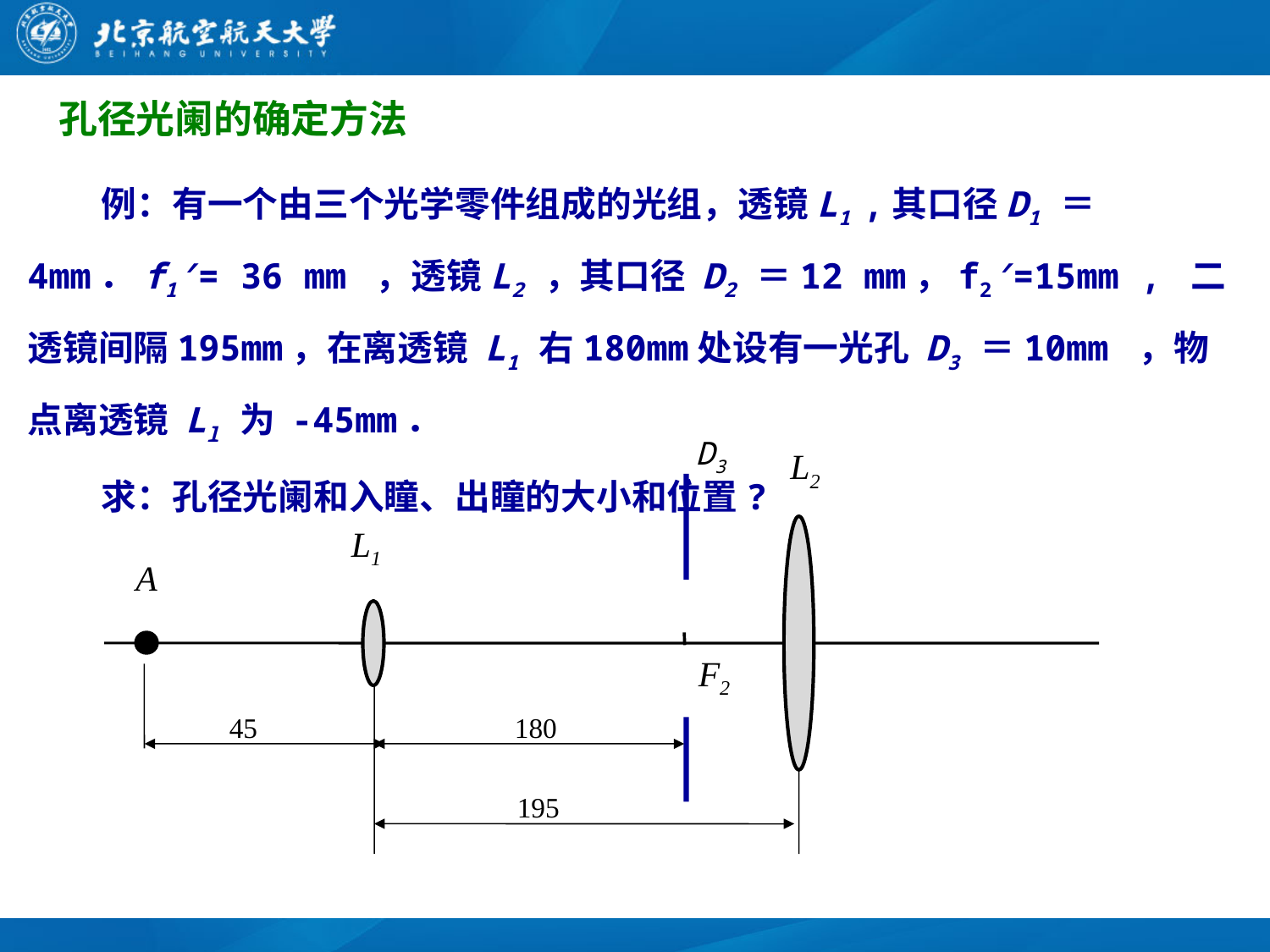

孔径光阑的确定方法
例：有一个由三个光学零件组成的光组，透镜L1 ,其口径D1 ＝4mm．f1′= 36 mm ，透镜L2 ，其口径 D2 ＝12 mm，f2′=15mm , 二透镜间隔195mm，在离透镜 L1 右180mm处设有一光孔 D3 ＝10mm ，物点离透镜 Ll 为 -45mm．
求：孔径光阑和入瞳、出瞳的大小和位置?
D3
L2

L1

A

F2

45
180

195